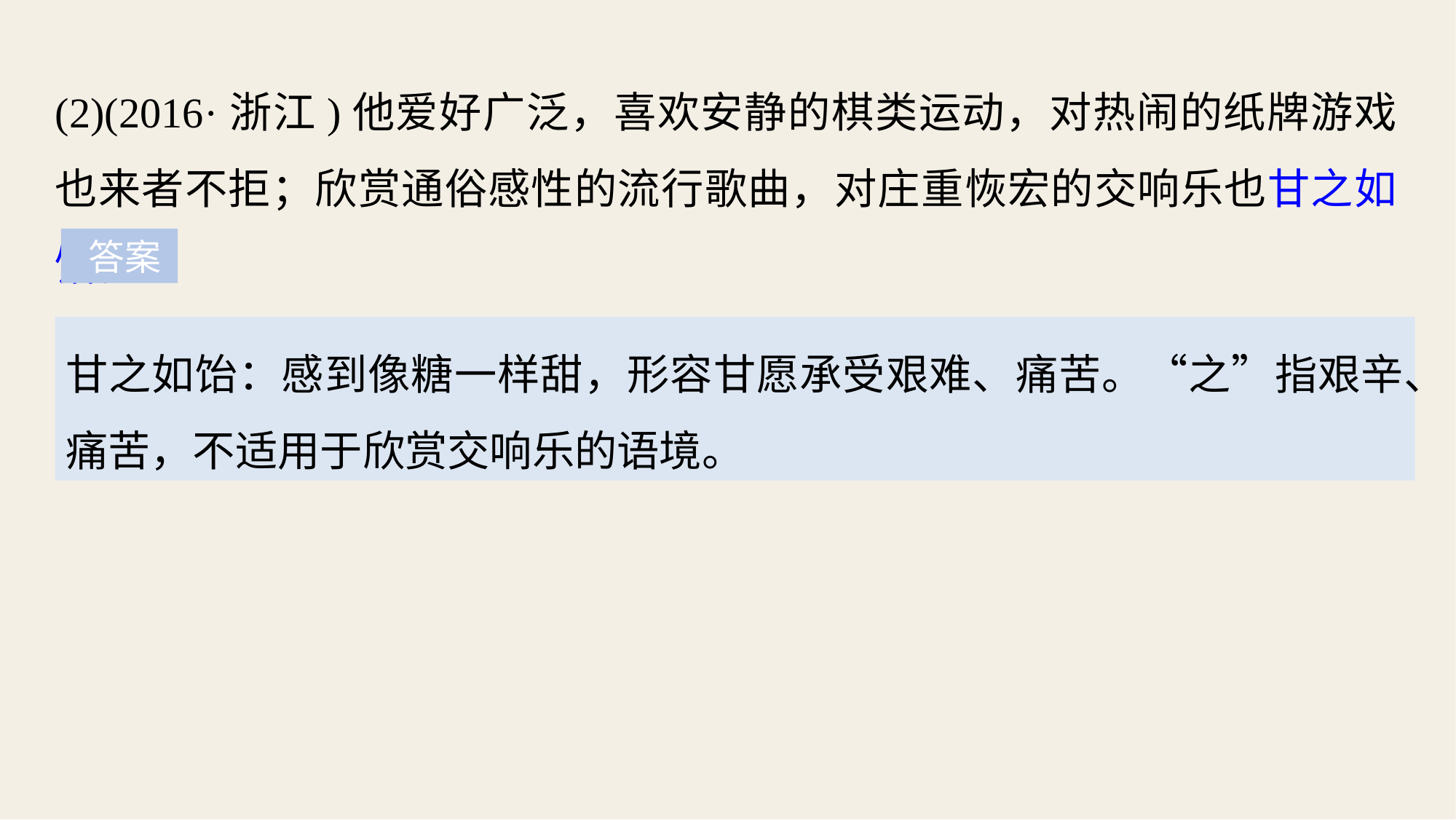

(2)(2016·浙江)他爱好广泛，喜欢安静的棋类运动，对热闹的纸牌游戏也来者不拒；欣赏通俗感性的流行歌曲，对庄重恢宏的交响乐也甘之如饴。
 答案
甘之如饴：感到像糖一样甜，形容甘愿承受艰难、痛苦。“之”指艰辛、痛苦，不适用于欣赏交响乐的语境。